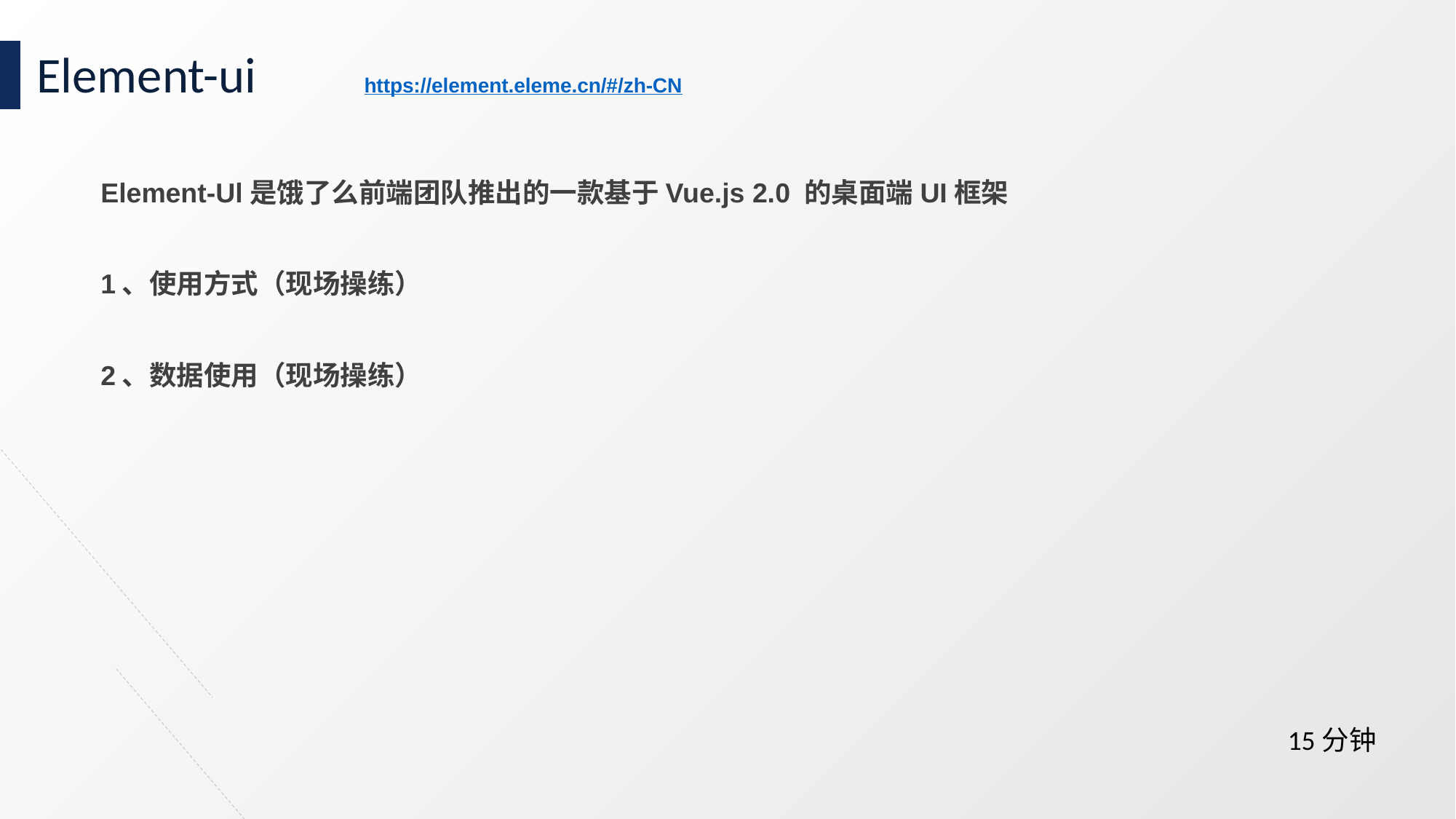

# Element-ui 		https://element.eleme.cn/#/zh-CN
Element-Ul是饿了么前端团队推出的一款基于Vue.js 2.0 的桌面端UI框架

1、使用方式（现场操练）

2、数据使用（现场操练）

15分钟